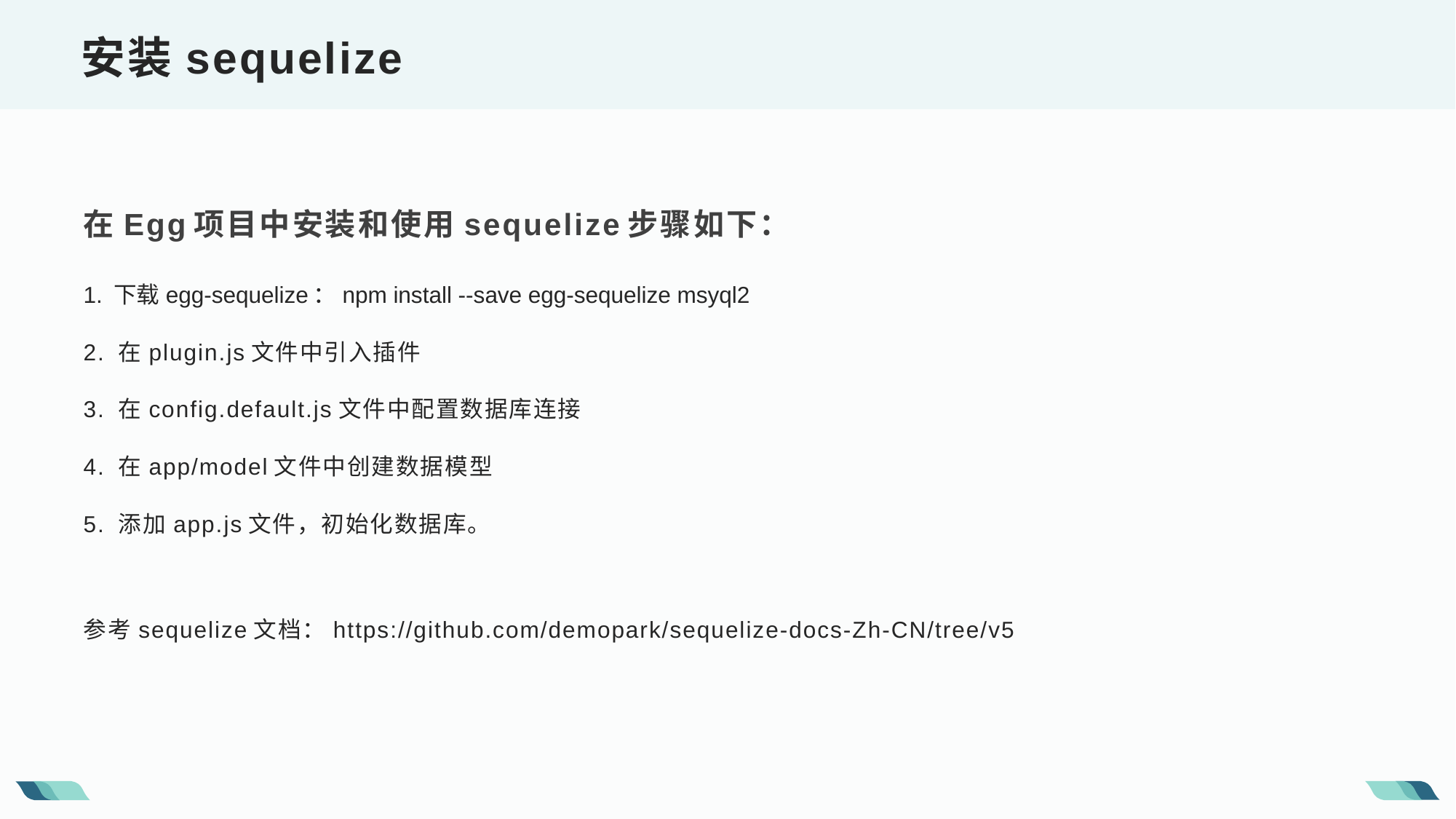

安装sequelize
在Egg项目中安装和使用sequelize步骤如下：
1. 下载egg-sequelize：npm install --save egg-sequelize msyql2
2. 在plugin.js文件中引入插件
3. 在config.default.js文件中配置数据库连接
4. 在app/model文件中创建数据模型
5. 添加app.js文件，初始化数据库。

参考sequelize文档：https://github.com/demopark/sequelize-docs-Zh-CN/tree/v5